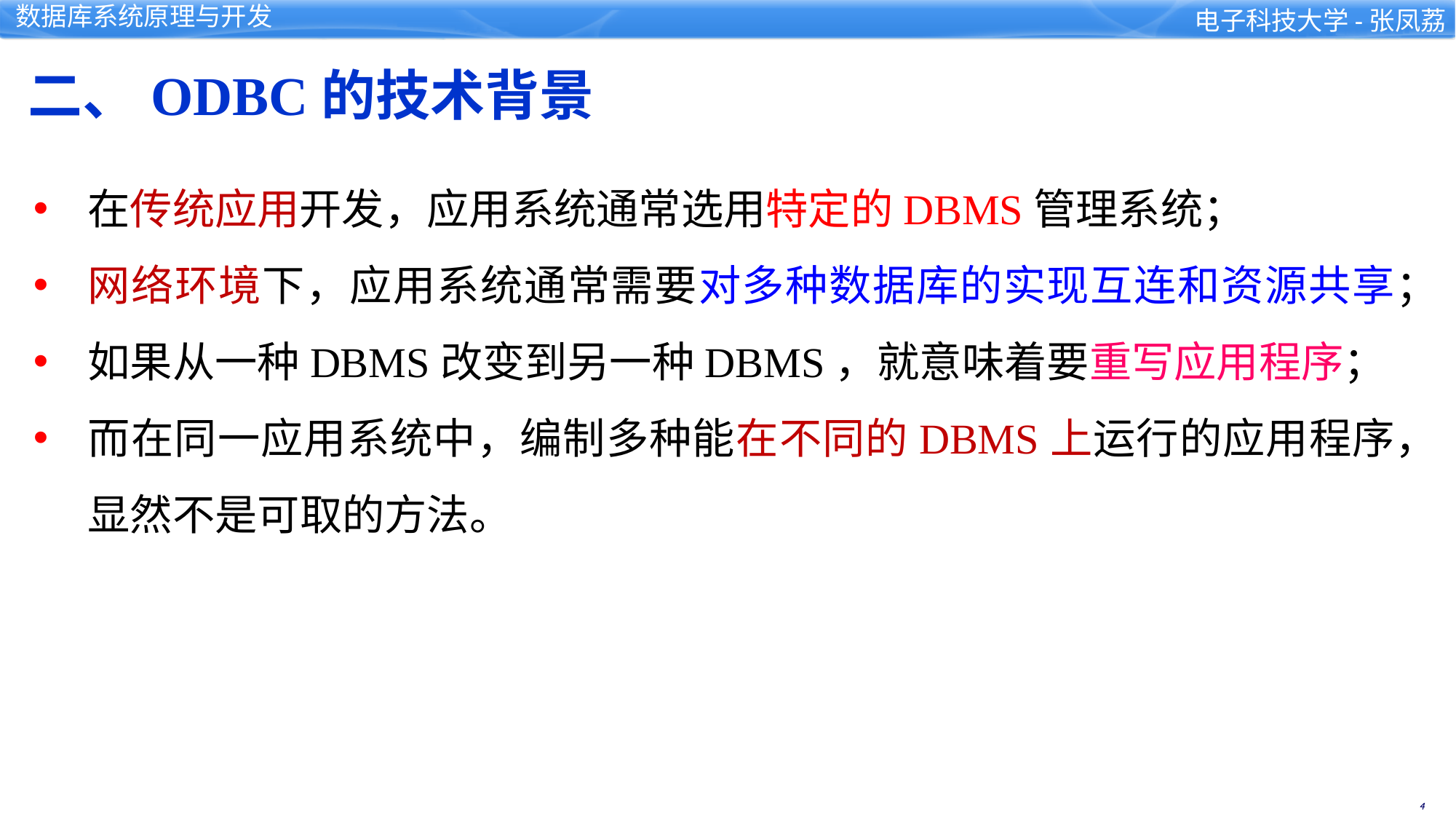

二、ODBC的技术背景
在传统应用开发，应用系统通常选用特定的DBMS管理系统；
网络环境下，应用系统通常需要对多种数据库的实现互连和资源共享；
如果从一种DBMS改变到另一种DBMS，就意味着要重写应用程序；
而在同一应用系统中，编制多种能在不同的DBMS上运行的应用程序，显然不是可取的方法。